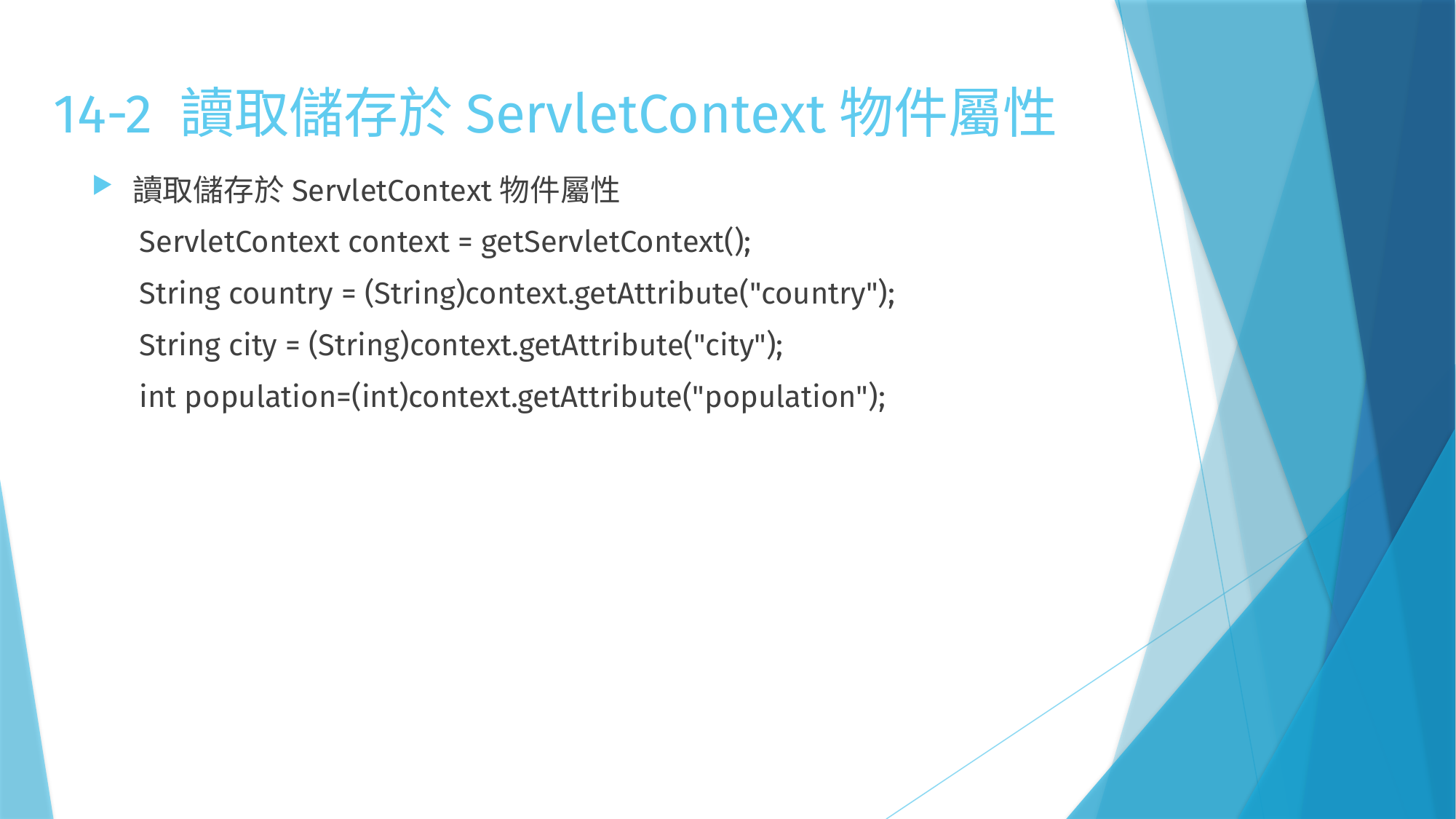

# 14-2 讀取儲存於ServletContext物件屬性
讀取儲存於ServletContext物件屬性
ServletContext context = getServletContext();
String country = (String)context.getAttribute("country");
String city = (String)context.getAttribute("city");
int population=(int)context.getAttribute("population");